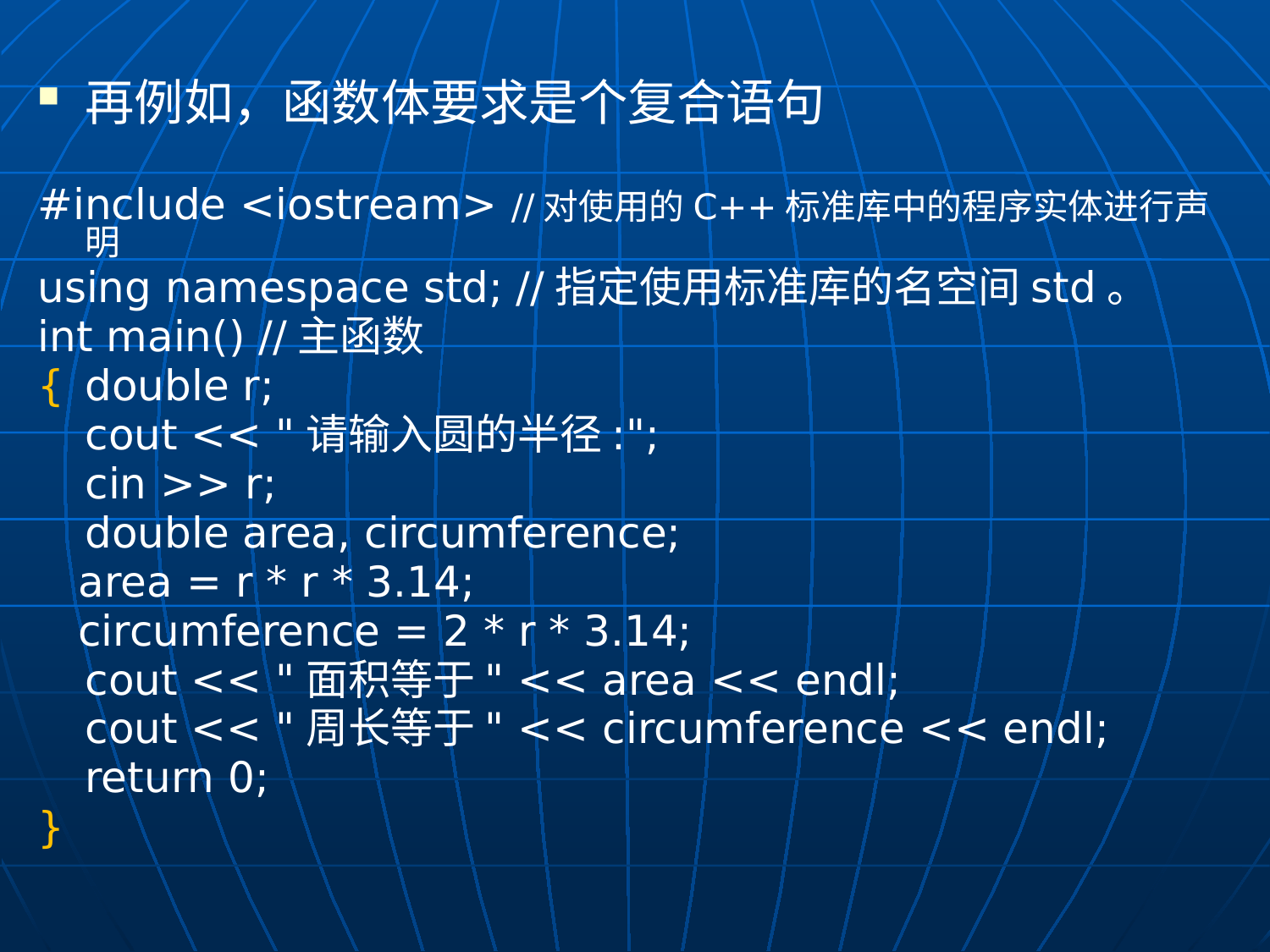

再例如，函数体要求是个复合语句

#include <iostream> //对使用的C++标准库中的程序实体进行声明
using namespace std; //指定使用标准库的名空间std。
int main() //主函数
{	double r;
	cout << "请输入圆的半径:";
	cin >> r;
	double area, circumference;
   area = r * r * 3.14;
   circumference = 2 * r * 3.14;
	cout << "面积等于" << area << endl;
	cout << "周长等于" << circumference << endl;
	return 0;
}